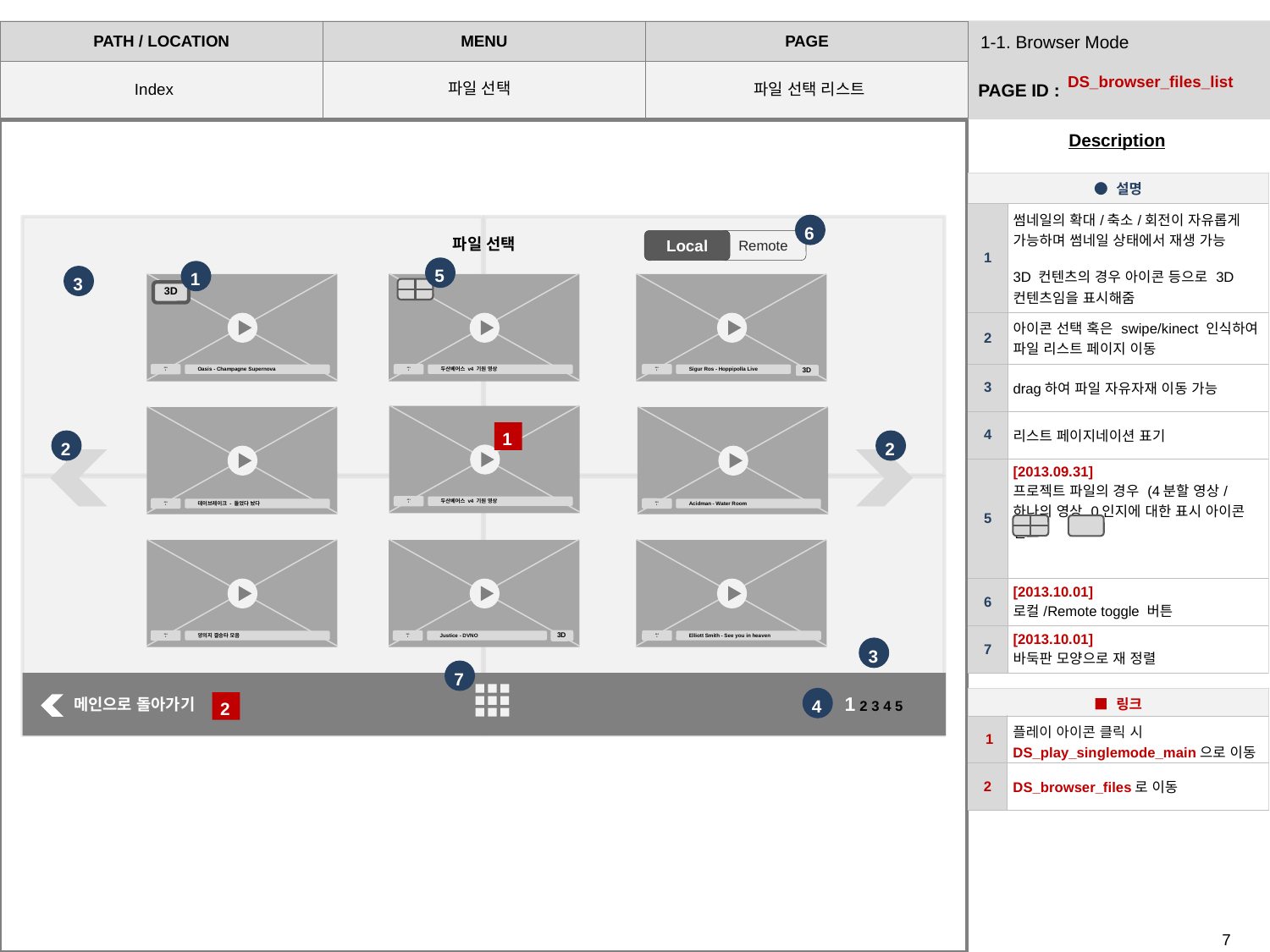

1-1. Browser Mode
DS_browser_files_list
파일 선택
파일 선택 리스트
Index
| ● 설명 |  |
| --- | --- |
| 1 | 썸네일의 확대/축소/회전이 자유롭게 가능하며 썸네일 상태에서 재생 가능 3D 컨텐츠의 경우 아이콘 등으로 3D 컨텐츠임을 표시해줌 |
| 2 | 아이콘 선택 혹은 swipe/kinect 인식하여 파일 리스트 페이지 이동 |
| 3 | drag하여 파일 자유자재 이동 가능 |
| 4 | 리스트 페이지네이션 표기 |
| 5 | [2013.09.31] 프로젝트 파일의 경우 (4분할 영상/ 하나의 영상 0인지에 대한 표시 아이콘 필요 |
| 6 | [2013.10.01] 로컬/Remote toggle 버튼 |
| 7 | [2013.10.01] 바둑판 모양으로 재 정렬 |
6

파일 선택
Local
Remote
5

1

3

3D

03:35
Sigur Ros - Hoppipolla Live
3D

03:35
Oasis - Champagne Supernova
03:35
두산베어스 v4 기원 영상

1

2

2

03:35
두산베어스 v4 기원 영상
03:35
데이브레이크 - 들었다 놨다
03:35
Acidman - Water Room

3D

3

03:35
양의지 결승타 모음
03:35
Justice - DVNO
03:35
Elliott Smith - See you in heaven
7

4

2

1 2 3 4 5
메인으로 돌아가기
| ■ 링크 |  |
| --- | --- |
| 1 | 플레이 아이콘 클릭 시 DS\_play\_singlemode\_main으로 이동 |
| 2 | DS\_browser\_files로 이동 |

7